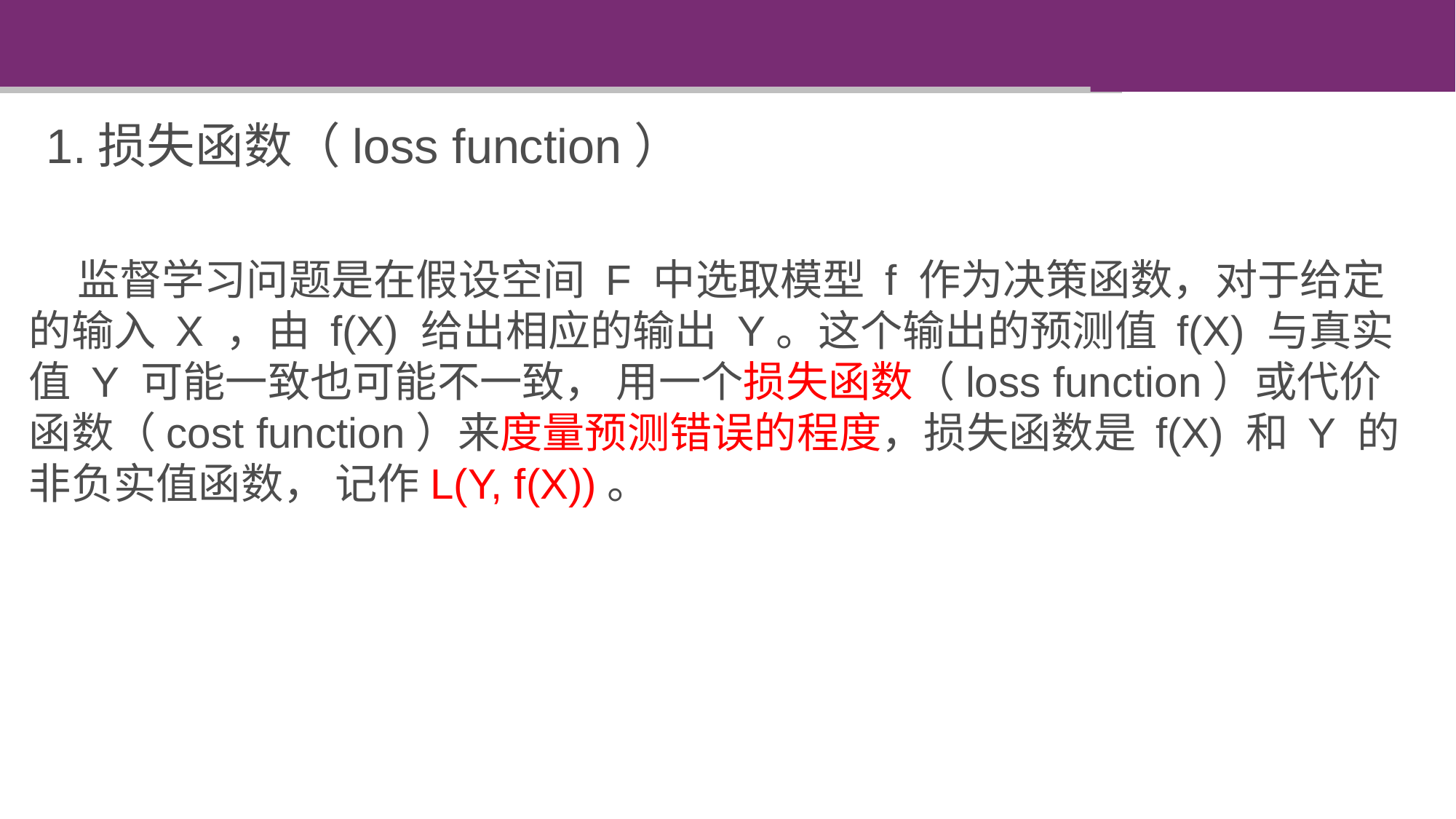

1.损失函数（loss function）
    监督学习问题是在假设空间 F 中选取模型 f 作为决策函数，对于给定的输入 X ，由 f(X) 给出相应的输出 Y。这个输出的预测值 f(X) 与真实值 Y 可能一致也可能不一致， 用一个损失函数（loss function）或代价函数（cost function）来度量预测错误的程度，损失函数是 f(X) 和 Y 的非负实值函数， 记作L(Y, f(X))。